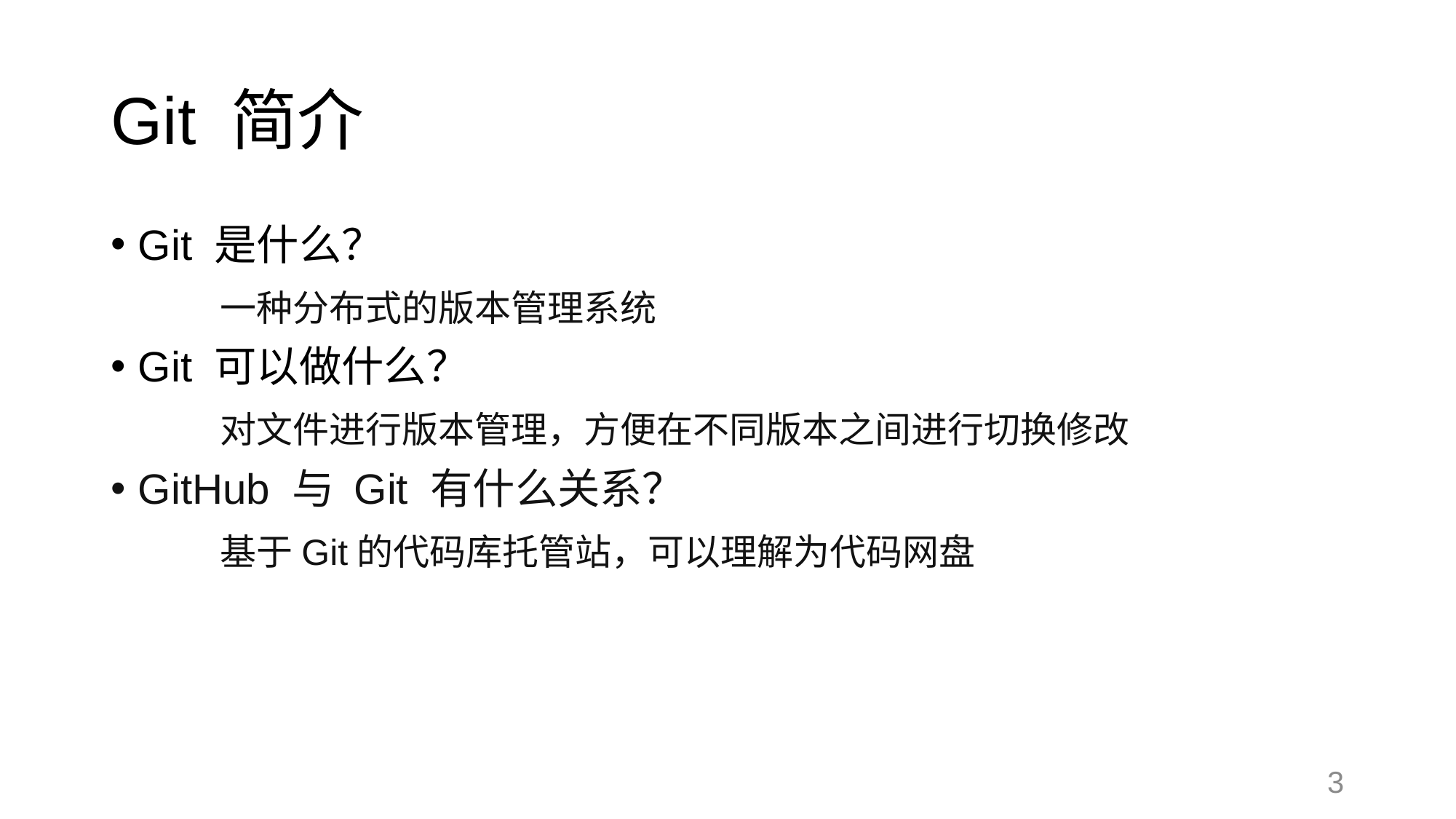

# Git 简介
Git 是什么？
	一种分布式的版本管理系统
Git 可以做什么？
	对文件进行版本管理，方便在不同版本之间进行切换修改
GitHub 与 Git 有什么关系？
	基于Git的代码库托管站，可以理解为代码网盘
3